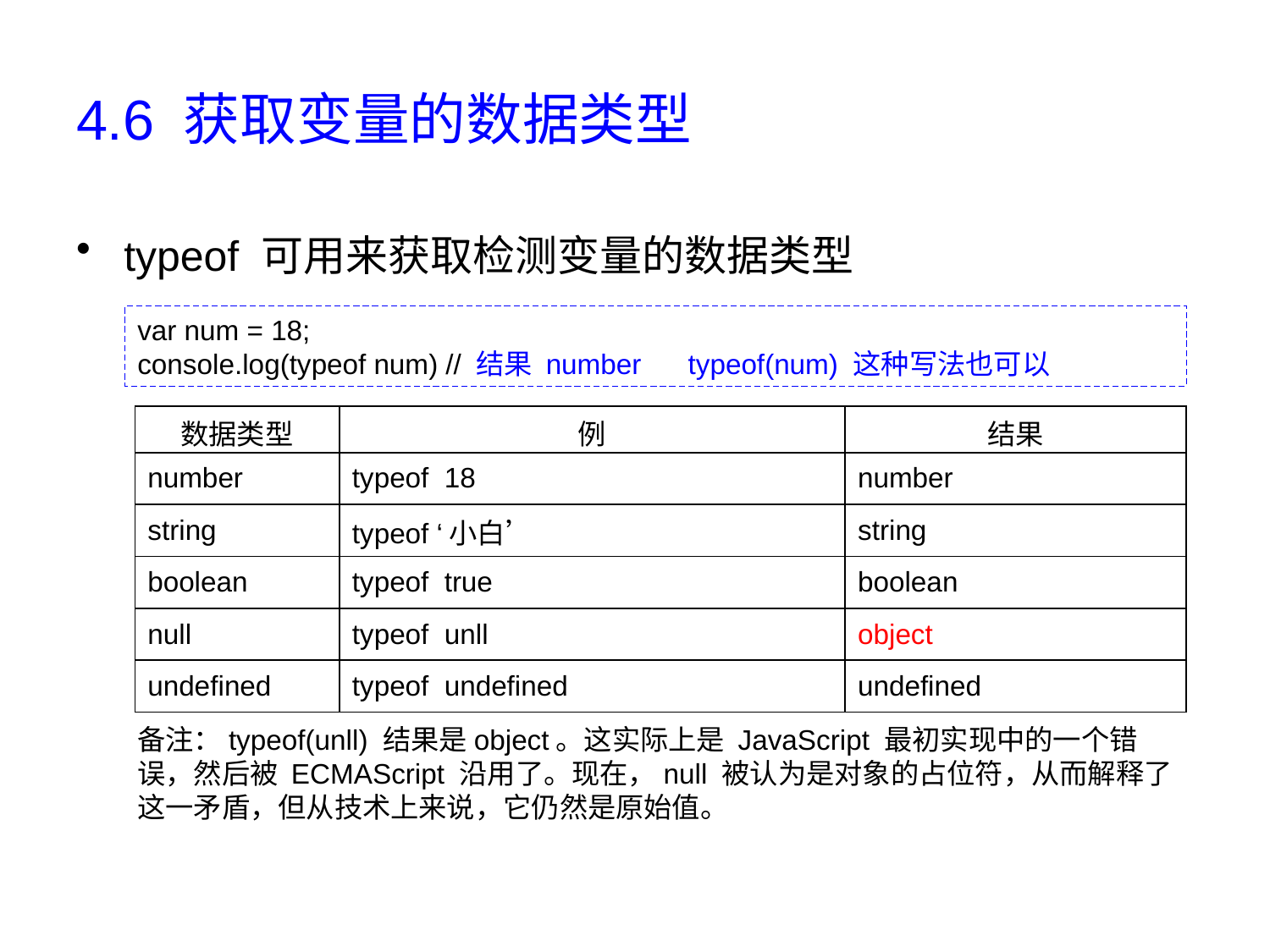

# 4.6 获取变量的数据类型
typeof 可用来获取检测变量的数据类型
var num = 18;
console.log(typeof num) // 结果 number      typeof(num) 这种写法也可以
| 数据类型 | 例 | 结果 |
| --- | --- | --- |
| number | typeof 18 | number |
| string | typeof ‘小白’ | string |
| boolean | typeof true | boolean |
| null | typeof unll | object |
| undefined | typeof undefined | undefined |
备注：typeof(unll) 结果是object。这实际上是 JavaScript 最初实现中的一个错误，然后被 ECMAScript 沿用了。现在，null 被认为是对象的占位符，从而解释了这一矛盾，但从技术上来说，它仍然是原始值。